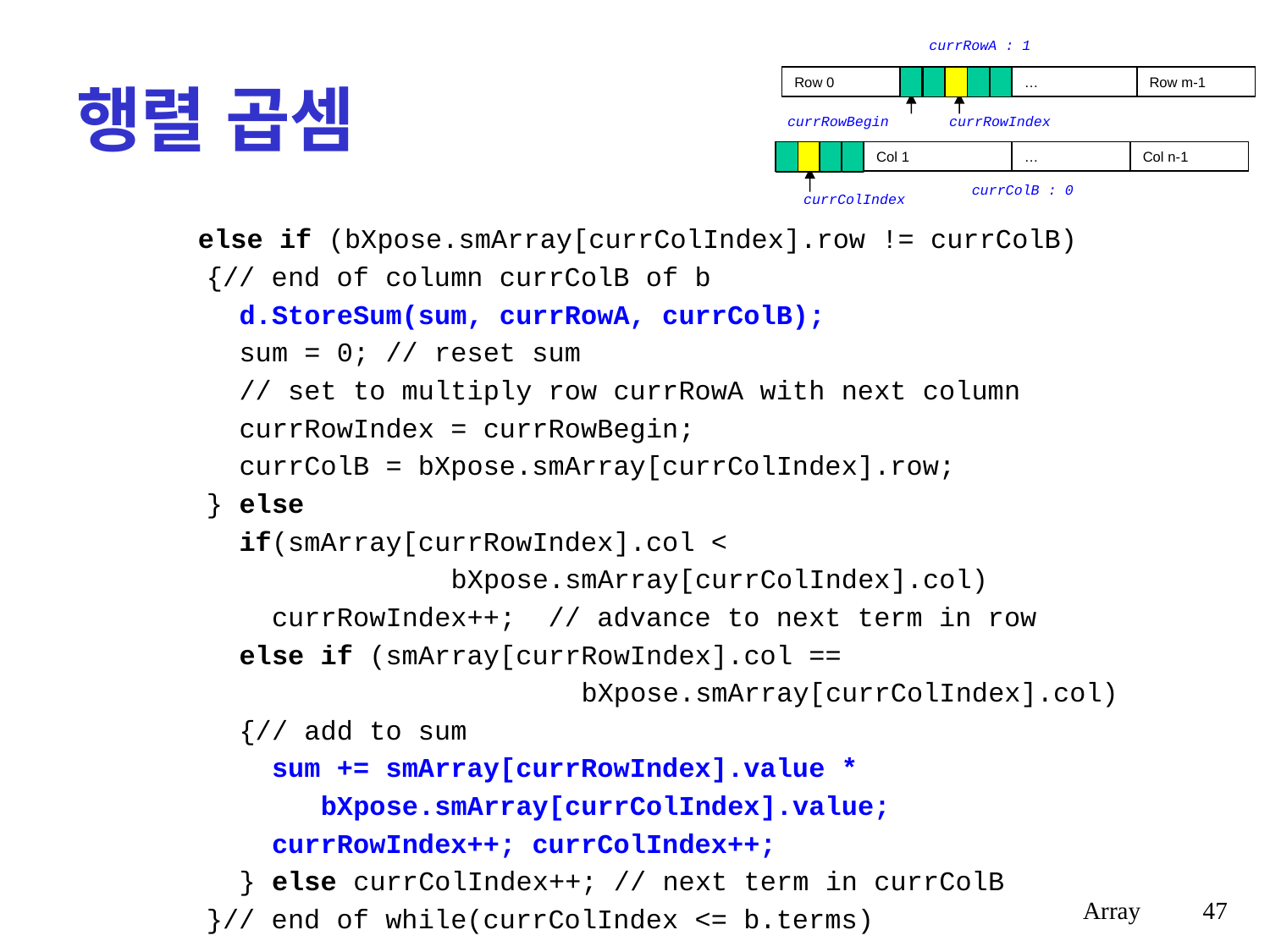

currRowA : 1
Row 0

Row m-1

…

currRowBegin
currRowIndex

Col 1
…
Col n-1

currColB : 0
currColIndex
# 행렬 곱셈
        else if (bXpose.smArray[currColIndex].row != currColB)
        {// end of column currColB of b
          d.StoreSum(sum, currRowA, currColB);
          sum = 0; // reset sum
          // set to multiply row currRowA with next column
          currRowIndex = currRowBegin;
          currColB = bXpose.smArray[currColIndex].row;
        } else
          if(smArray[currRowIndex].col <
                       bXpose.smArray[currColIndex].col)
            currRowIndex++;  // advance to next term in row
          else if (smArray[currRowIndex].col ==
                               bXpose.smArray[currColIndex].col)
          {// add to sum
            sum += smArray[currRowIndex].value *
               bXpose.smArray[currColIndex].value;
            currRowIndex++; currColIndex++;
          } else currColIndex++; // next term in currColB
        }// end of while(currColIndex <= b.terms)
Array
47